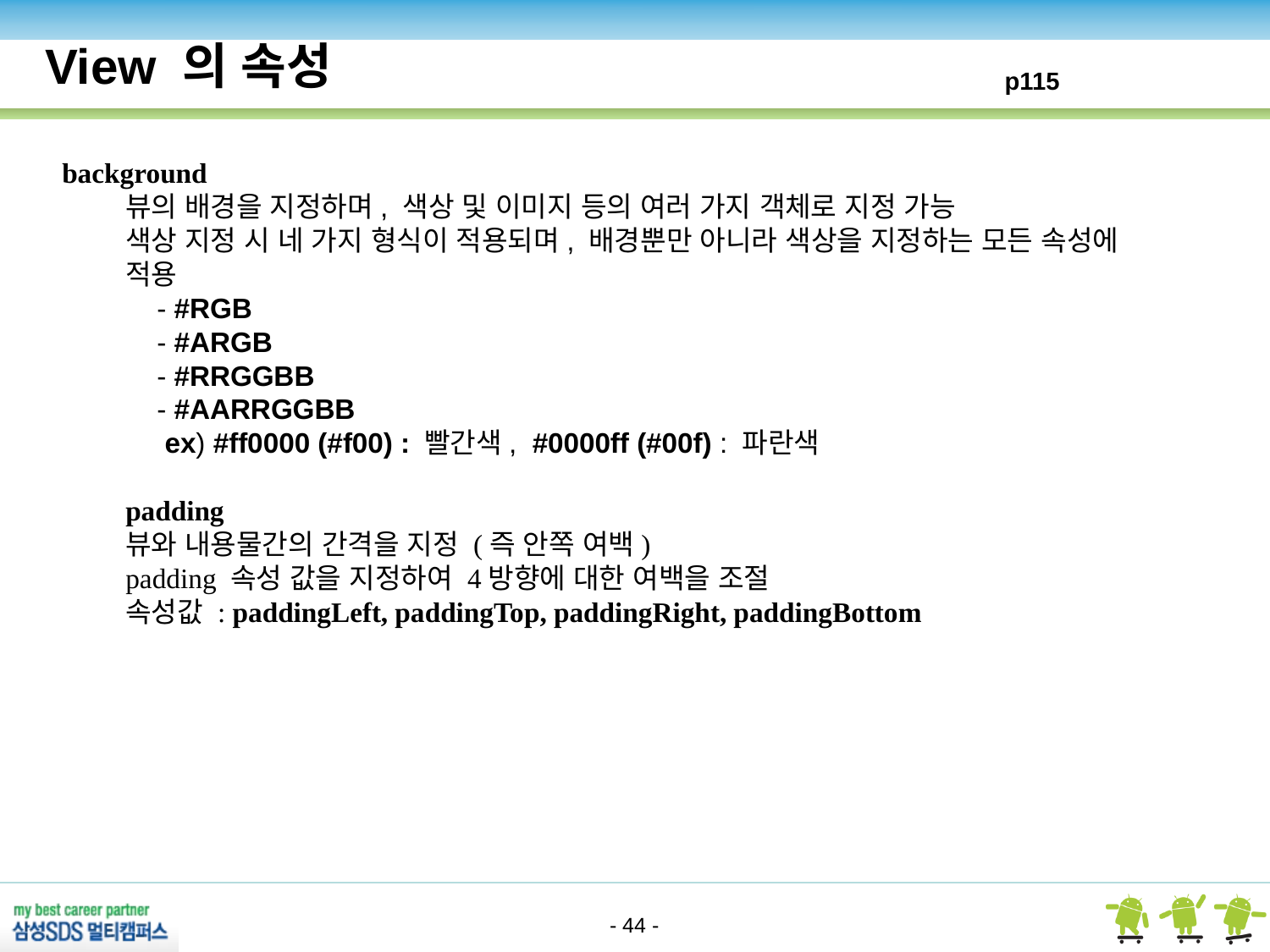

View 의 속성
p115
background
뷰의 배경을 지정하며, 색상 및 이미지 등의 여러 가지 객체로 지정 가능
색상 지정 시 네 가지 형식이 적용되며, 배경뿐만 아니라 색상을 지정하는 모든 속성에 적용
    - #RGB
    - #ARGB
    - #RRGGBB
    - #AARRGGBB
     ex) #ff0000 (#f00) : 빨간색,  #0000ff (#00f) : 파란색

padding
뷰와 내용물간의 간격을 지정 (즉 안쪽 여백)
padding 속성 값을 지정하여 4방향에 대한 여백을 조절
속성값 : paddingLeft, paddingTop, paddingRight, paddingBottom
- 44 -